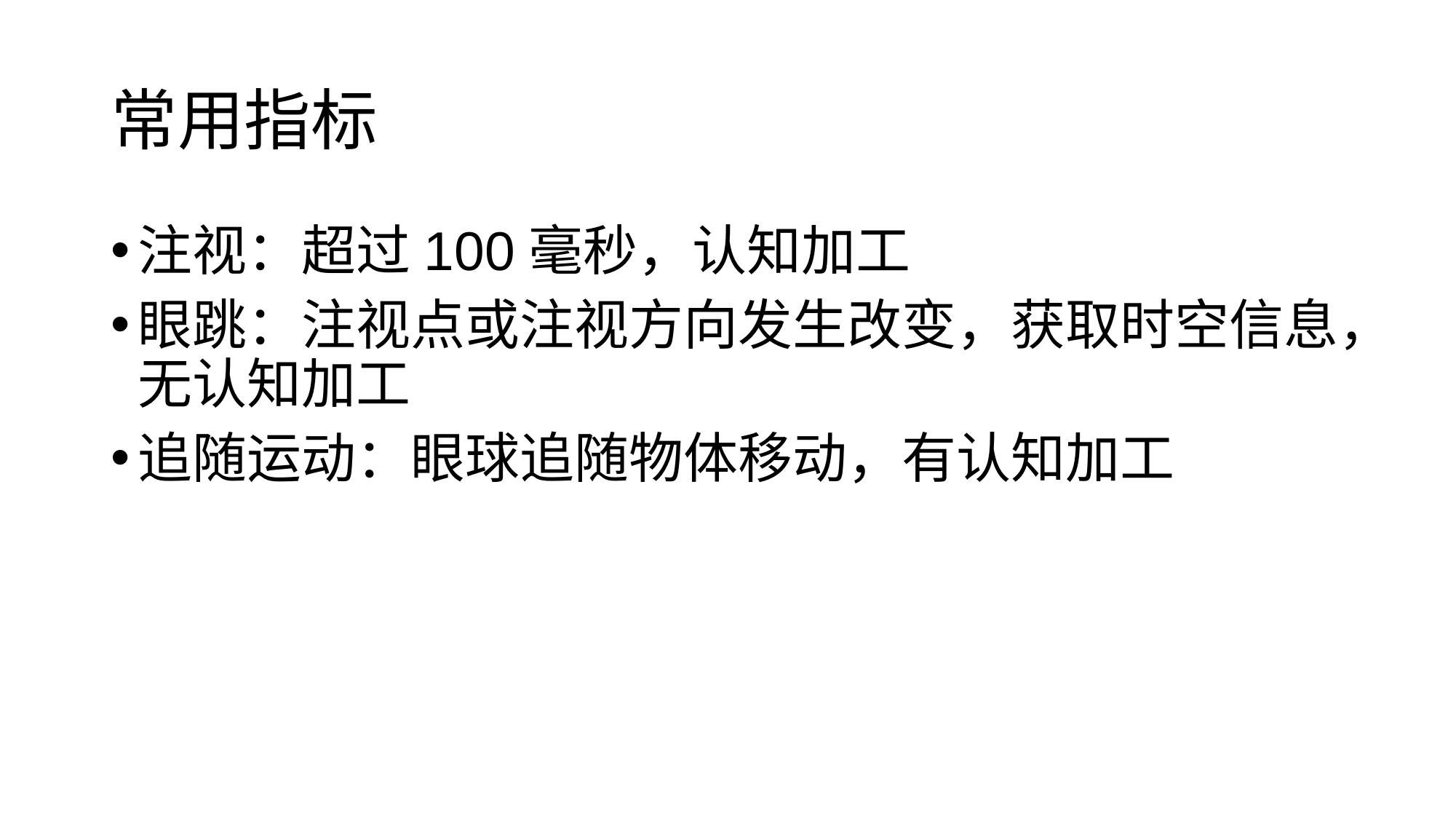

# 常用指标
注视：超过100毫秒，认知加工
眼跳：注视点或注视方向发生改变，获取时空信息，无认知加工
追随运动：眼球追随物体移动，有认知加工